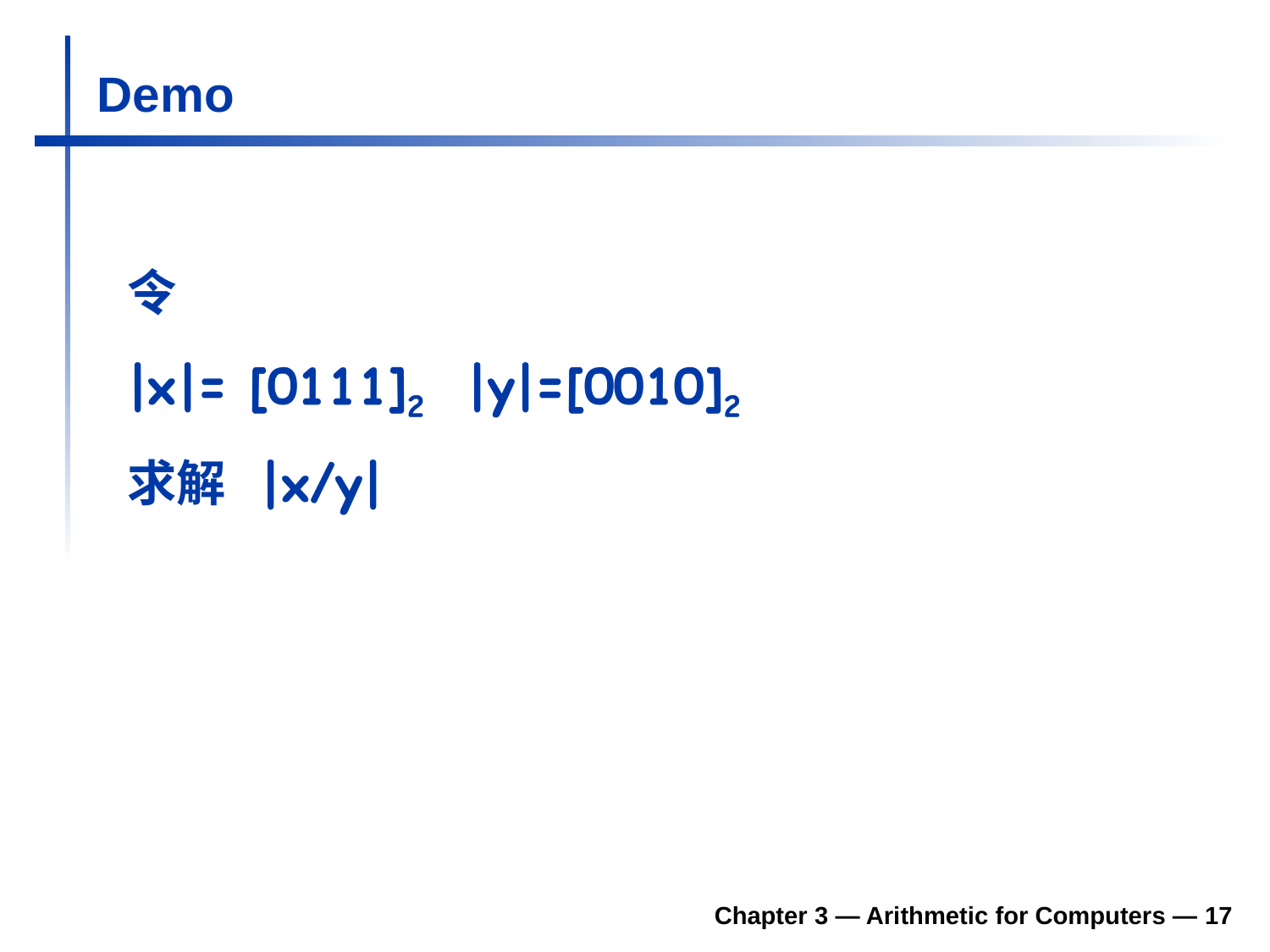

Demo
令
|x|= [0111]2  |y|=[0010]2
求解  |x/y|
Chapter 3 — Arithmetic for Computers — 17